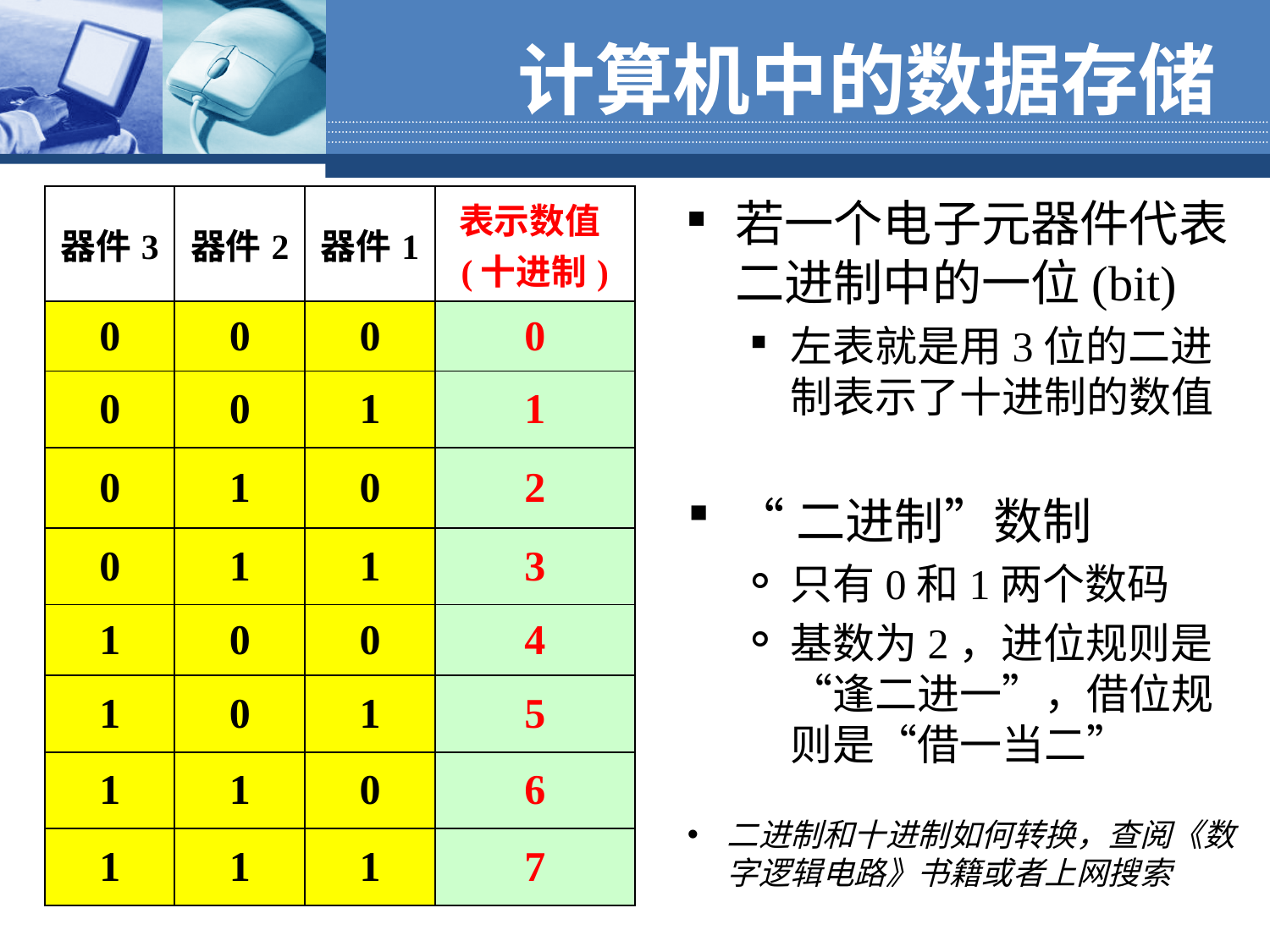

计算机中的数据存储
| 器件3 | 器件2 | 器件1 | 表示数值(十进制) |
| --- | --- | --- | --- |
| 0 | 0 | 0 | 0 |
| 0 | 0 | 1 | 1 |
| 0 | 1 | 0 | 2 |
| 0 | 1 | 1 | 3 |
| 1 | 0 | 0 | 4 |
| 1 | 0 | 1 | 5 |
| 1 | 1 | 0 | 6 |
| 1 | 1 | 1 | 7 |
若一个电子元器件代表二进制中的一位(bit)
左表就是用3位的二进制表示了十进制的数值

“二进制”数制
只有0和1两个数码
基数为2，进位规则是“逢二进一”，借位规则是“借一当二”

二进制和十进制如何转换，查阅《数字逻辑电路》书籍或者上网搜索